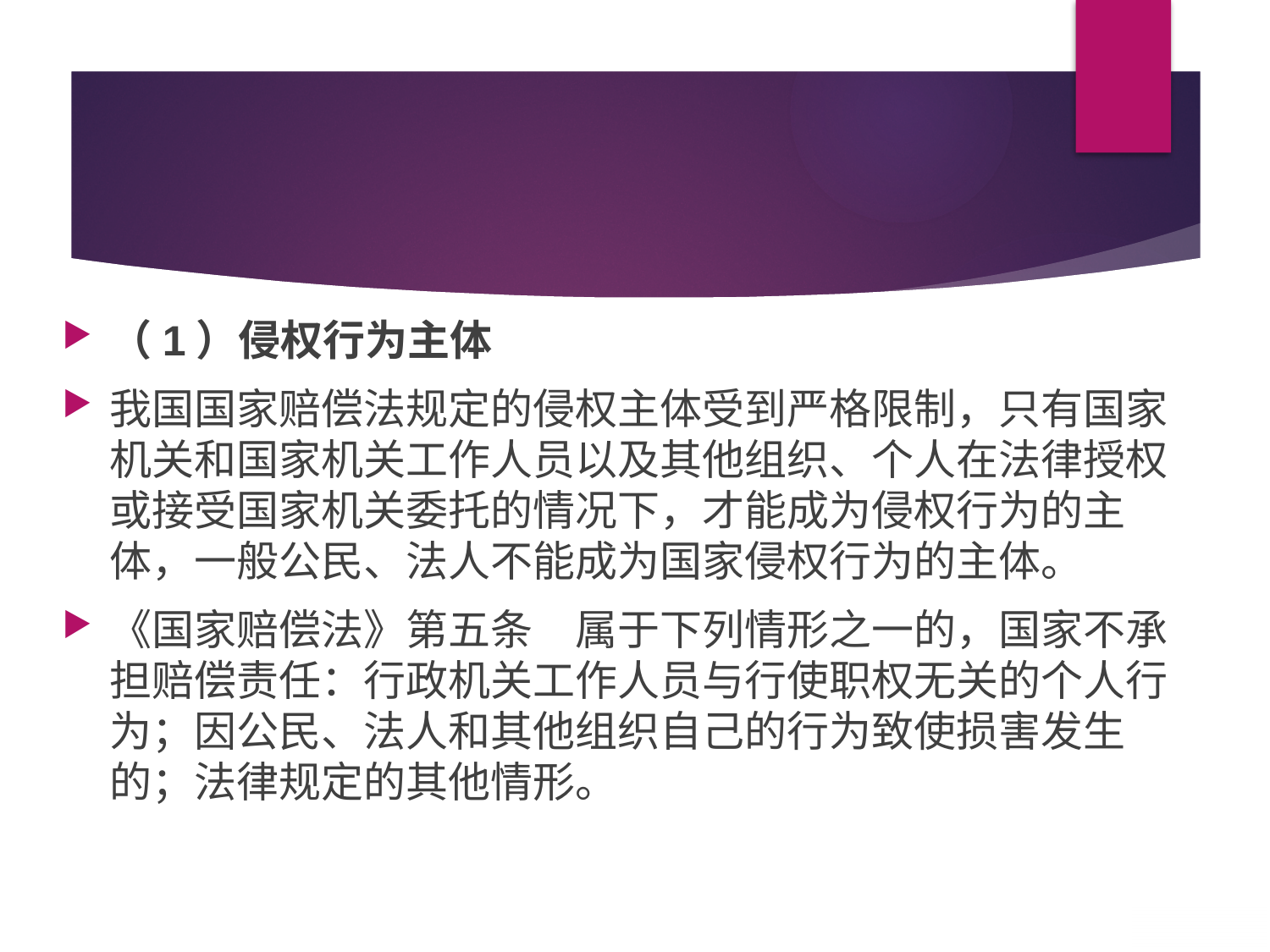

11
#
（1）侵权行为主体
我国国家赔偿法规定的侵权主体受到严格限制，只有国家机关和国家机关工作人员以及其他组织、个人在法律授权或接受国家机关委托的情况下，才能成为侵权行为的主体，一般公民、法人不能成为国家侵权行为的主体。
《国家赔偿法》第五条　属于下列情形之一的，国家不承担赔偿责任：行政机关工作人员与行使职权无关的个人行为；因公民、法人和其他组织自己的行为致使损害发生的；法律规定的其他情形。